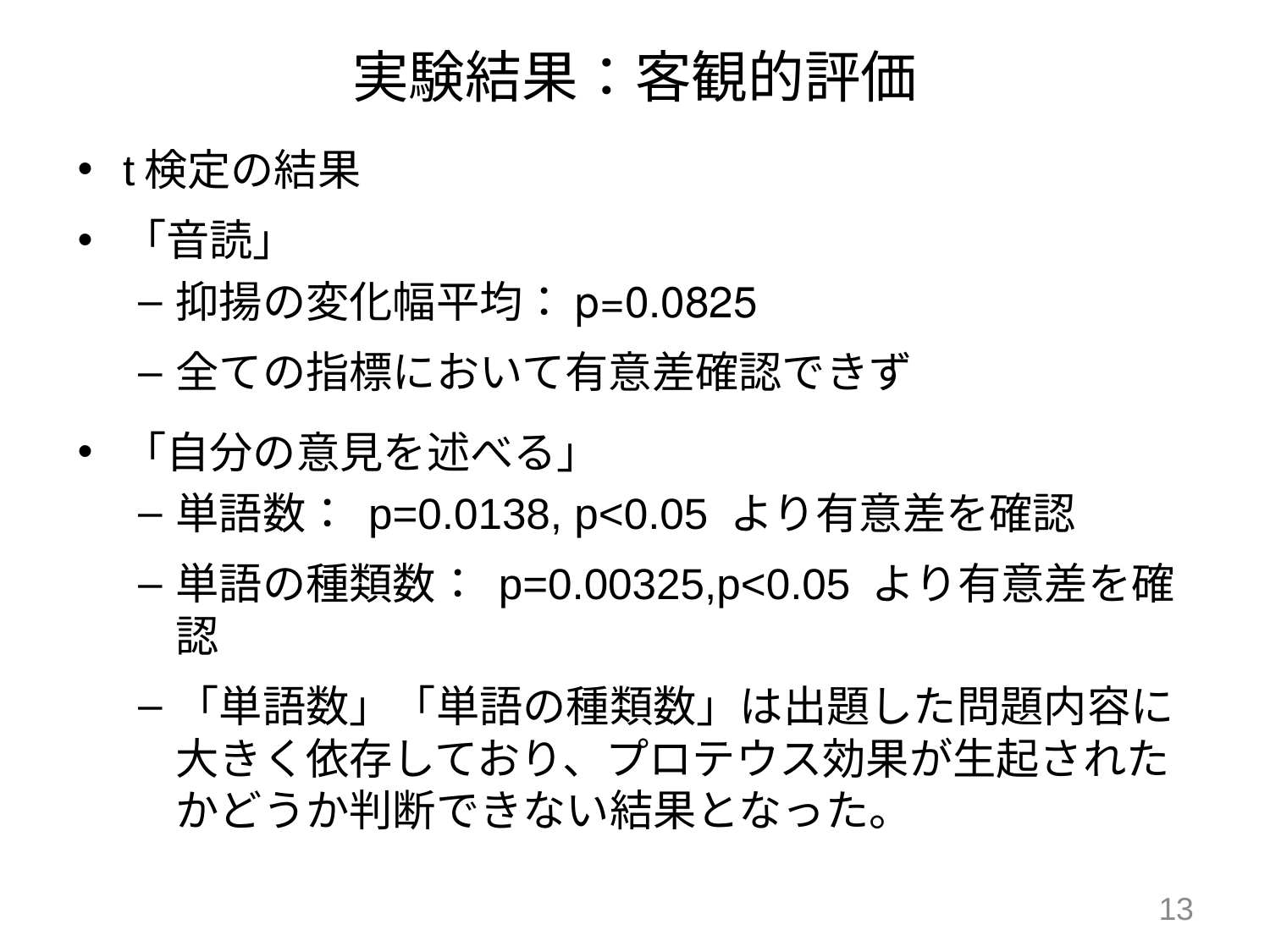

# 実験結果：客観的評価
t検定の結果
「音読」
抑揚の変化幅平均：p=0.0825
全ての指標において有意差確認できず
「自分の意見を述べる」
単語数： p=0.0138, p<0.05 より有意差を確認
単語の種類数： p=0.00325,p<0.05 より有意差を確認
「単語数」「単語の種類数」は出題した問題内容に大きく依存しており、プロテウス効果が生起されたかどうか判断できない結果となった。

13